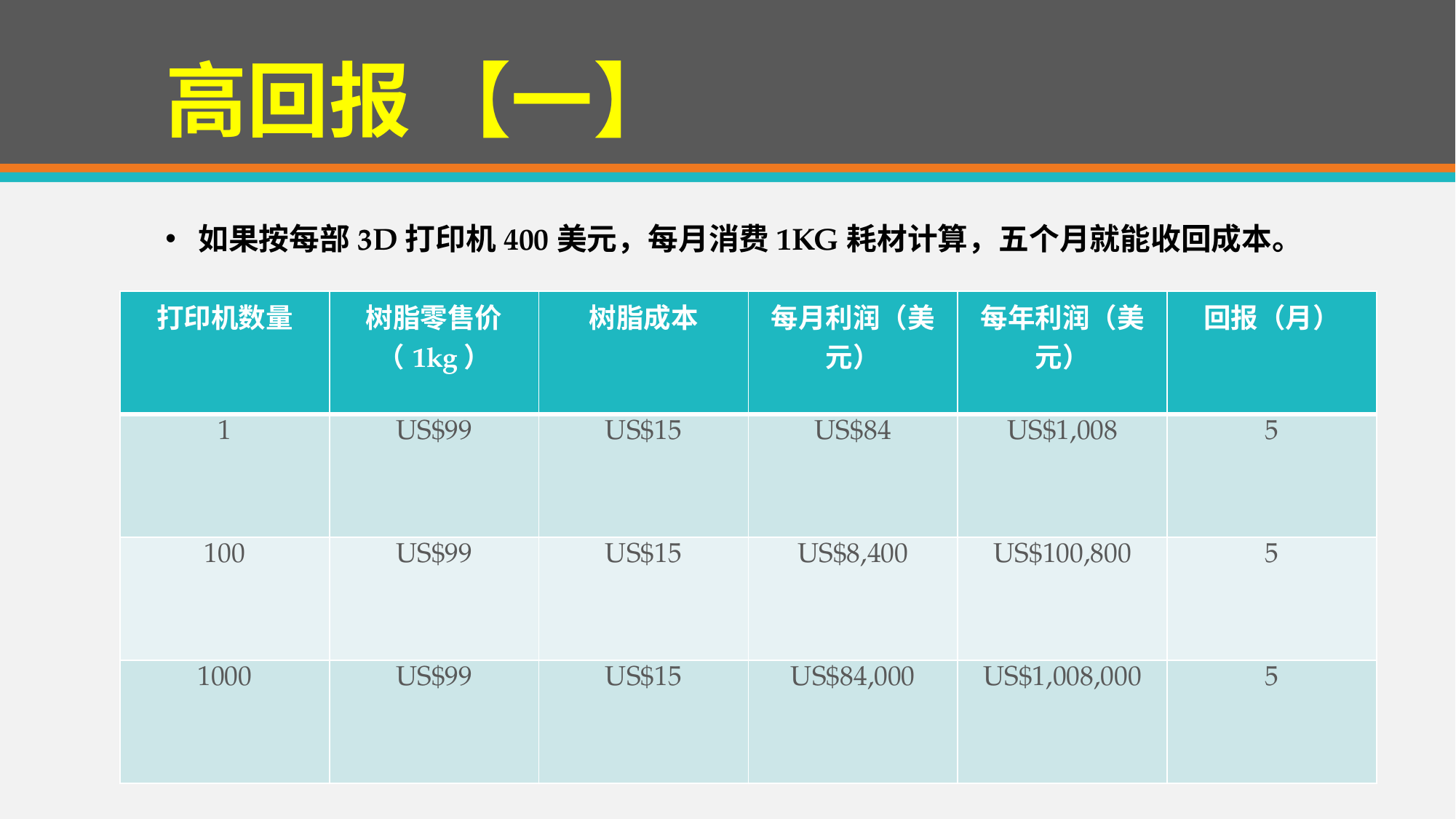

# 高回报 【一】
如果按每部3D打印机400美元，每月消费1KG耗材计算，五个月就能收回成本。
| 打印机数量 | 树脂零售价（1kg） | 树脂成本 | 每月利润（美元） | 每年利润（美元） | 回报（月） |
| --- | --- | --- | --- | --- | --- |
| 1 | US$99 | US$15 | US$84 | US$1,008 | 5 |
| 100 | US$99 | US$15 | US$8,400 | US$100,800 | 5 |
| 1000 | US$99 | US$15 | US$84,000 | US$1,008,000 | 5 |